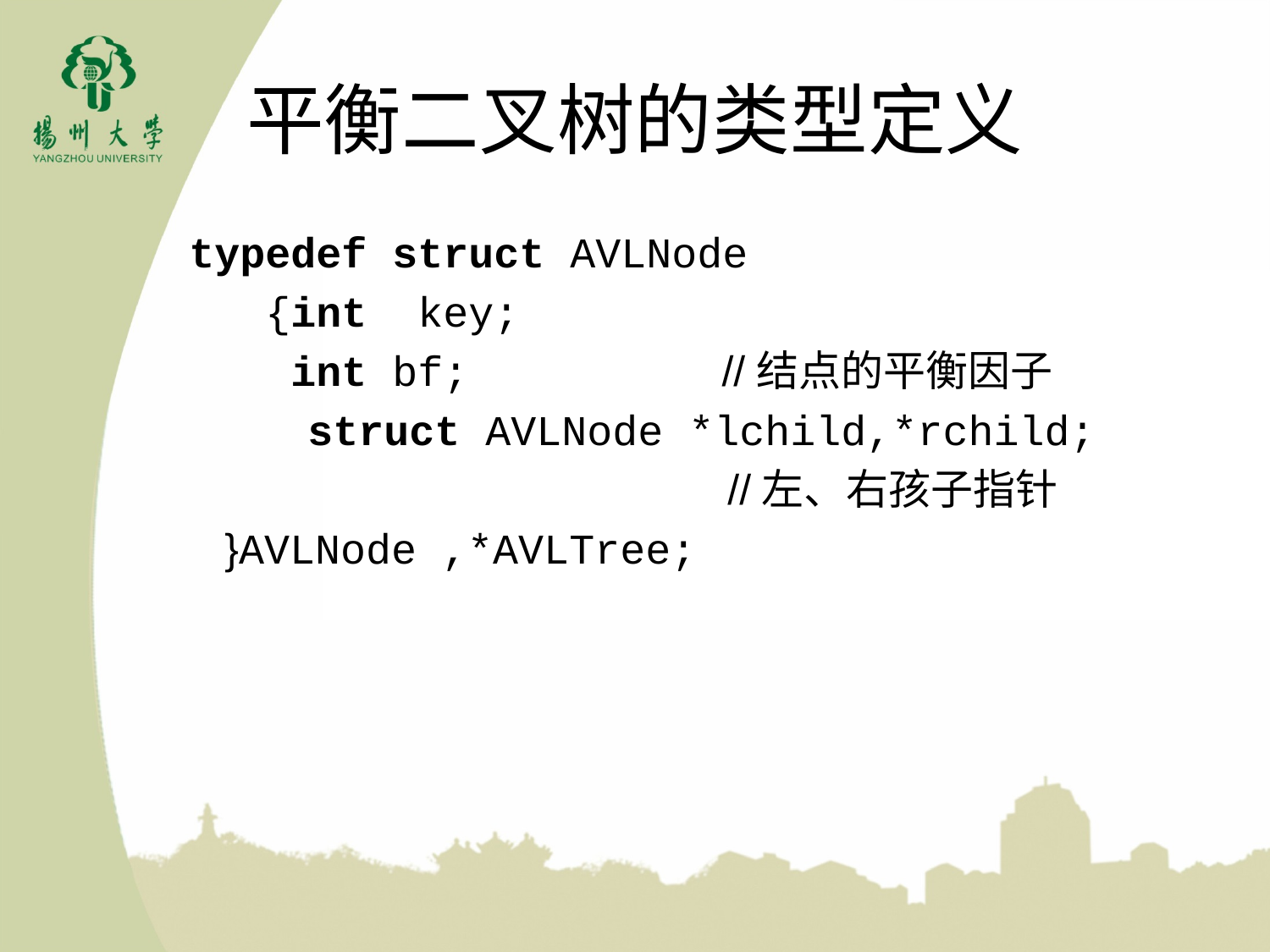

# 平衡二叉树的类型定义
typedef struct AVLNode
   {int  key;
    int bf;                  //结点的平衡因子
          struct AVLNode *lchild,*rchild;
                          //左、右孩子指针
   }AVLNode ,*AVLTree;
35